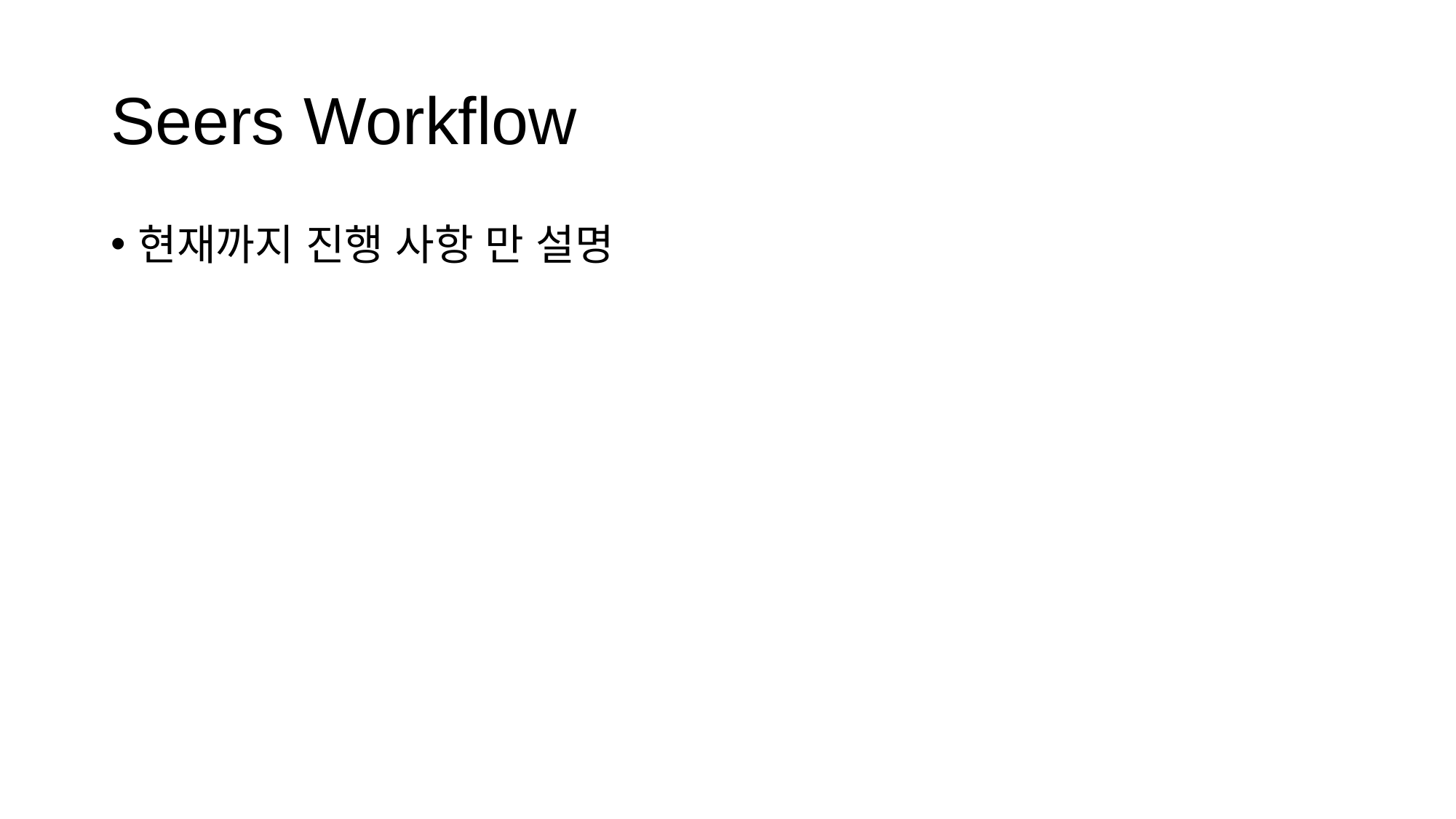

# Seers Workflow
현재까지 진행 사항 만 설명